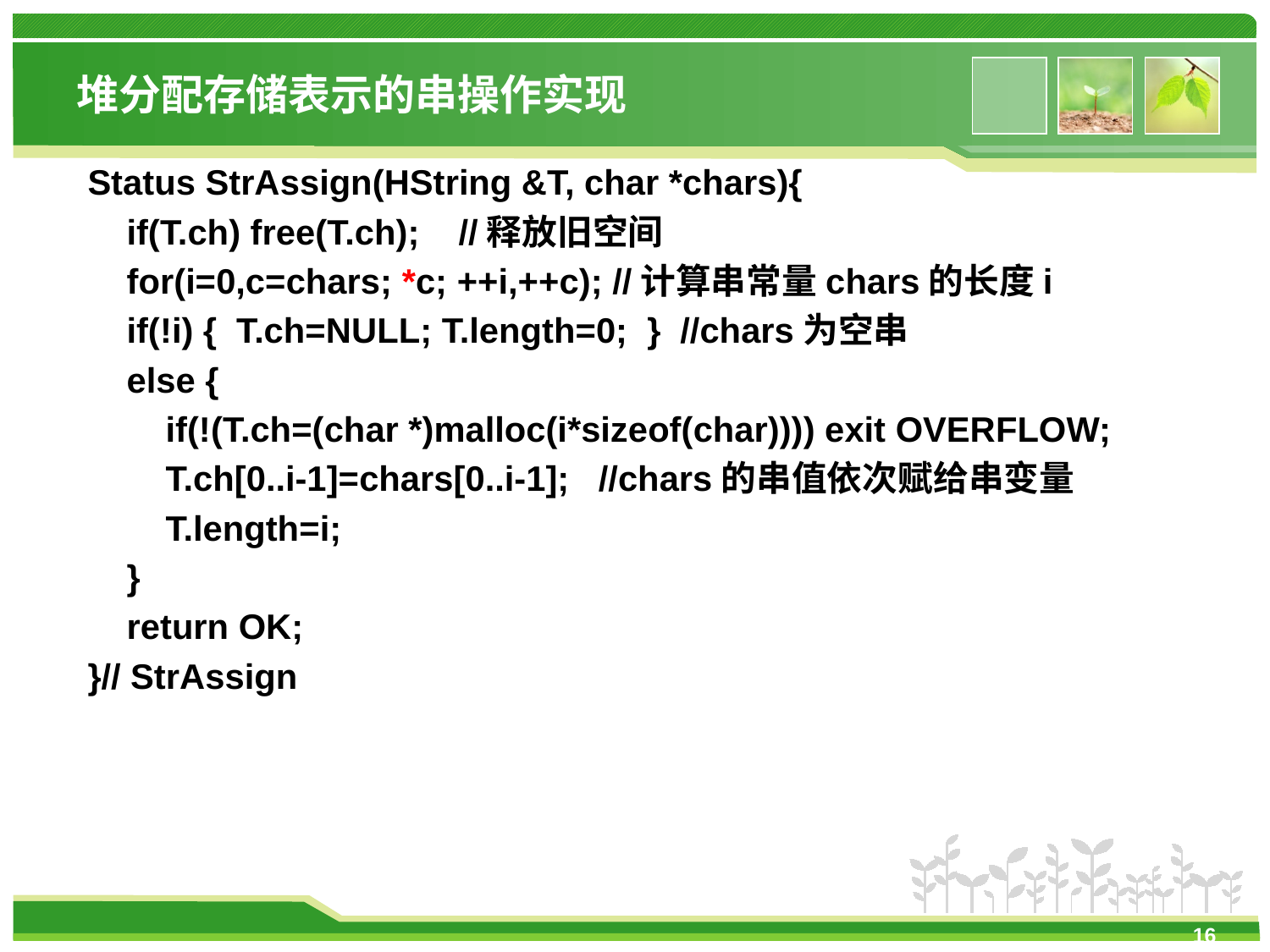

# 堆分配存储表示的串操作实现
Status StrAssign(HString &T, char *chars){
    if(T.ch) free(T.ch);    //释放旧空间
    for(i=0,c=chars; *c; ++i,++c); //计算串常量chars的长度i
    if(!i) {  T.ch=NULL; T.length=0;  }  //chars为空串
    else {
        if(!(T.ch=(char *)malloc(i*sizeof(char)))) exit OVERFLOW;
        T.ch[0..i-1]=chars[0..i-1];   //chars的串值依次赋给串变量
        T.length=i;
    }
    return OK;
}// StrAssign

16